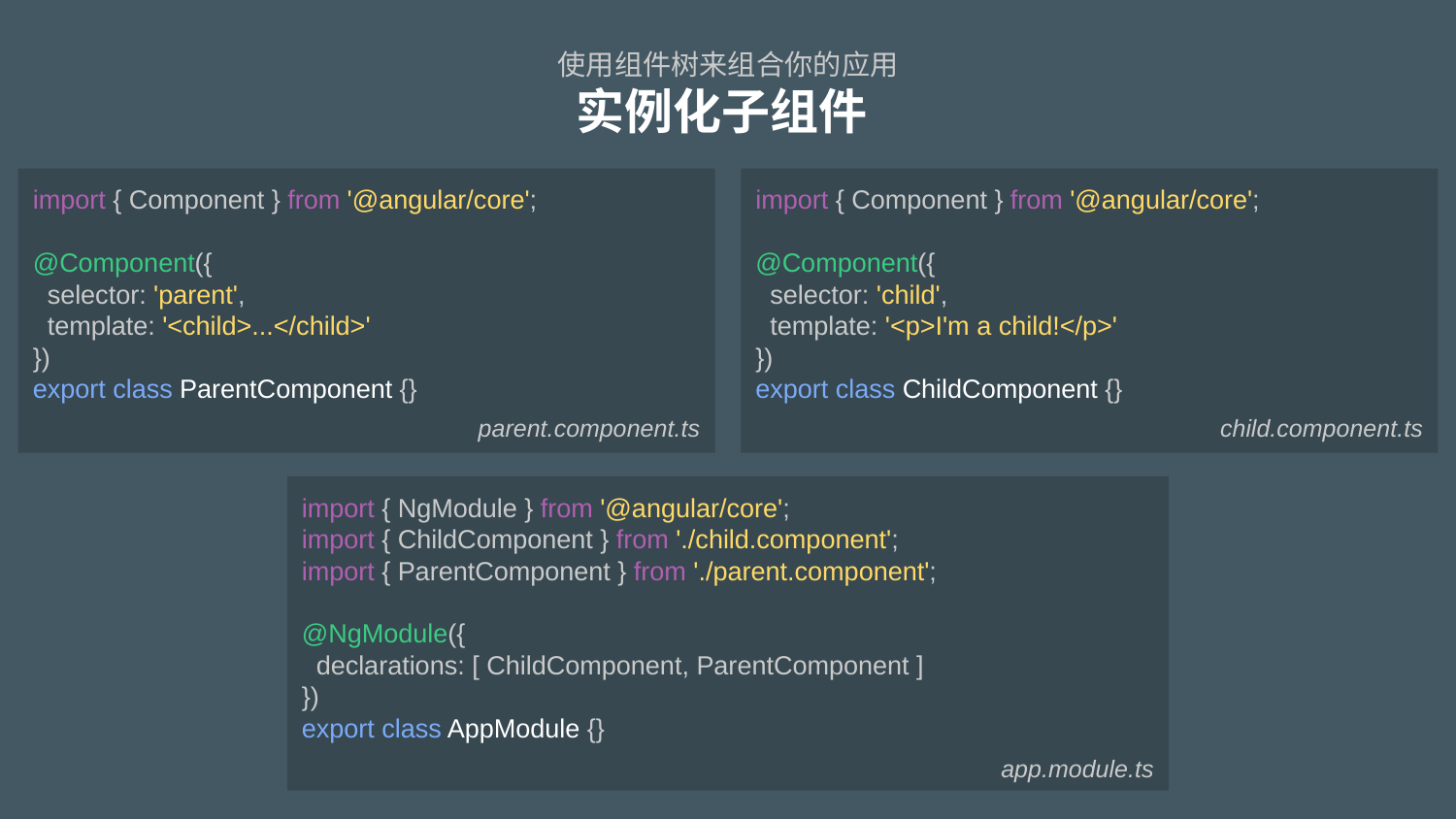

# 使用组件树来组合你的应用 实例化子组件
import { Component } from '@angular/core';
@Component({
  selector: 'parent',
  template: '<child>...</child>'
})
export class ParentComponent {}
import { Component } from '@angular/core';
@Component({
  selector: 'child',
  template: '<p>I'm a child!</p>'
})
export class ChildComponent {}
child.component.ts
parent.component.ts
import { NgModule } from '@angular/core';
import { ChildComponent } from './child.component';
import { ParentComponent } from './parent.component';
@NgModule({
  declarations: [ ChildComponent, ParentComponent ]
})
export class AppModule {}
app.module.ts